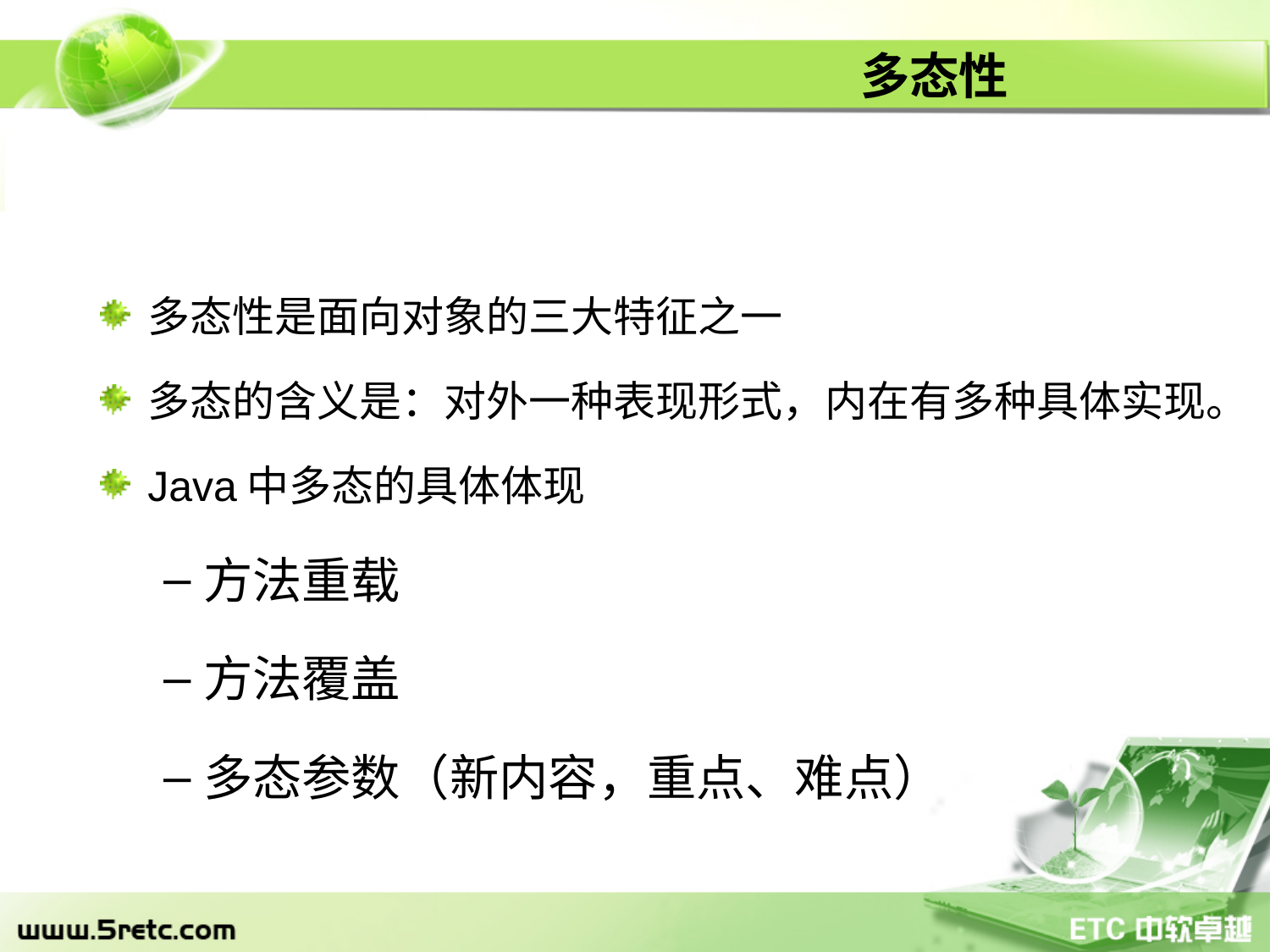

# 多态性
多态性是面向对象的三大特征之一
多态的含义是：对外一种表现形式，内在有多种具体实现。
Java中多态的具体体现
方法重载
方法覆盖
多态参数（新内容，重点、难点）